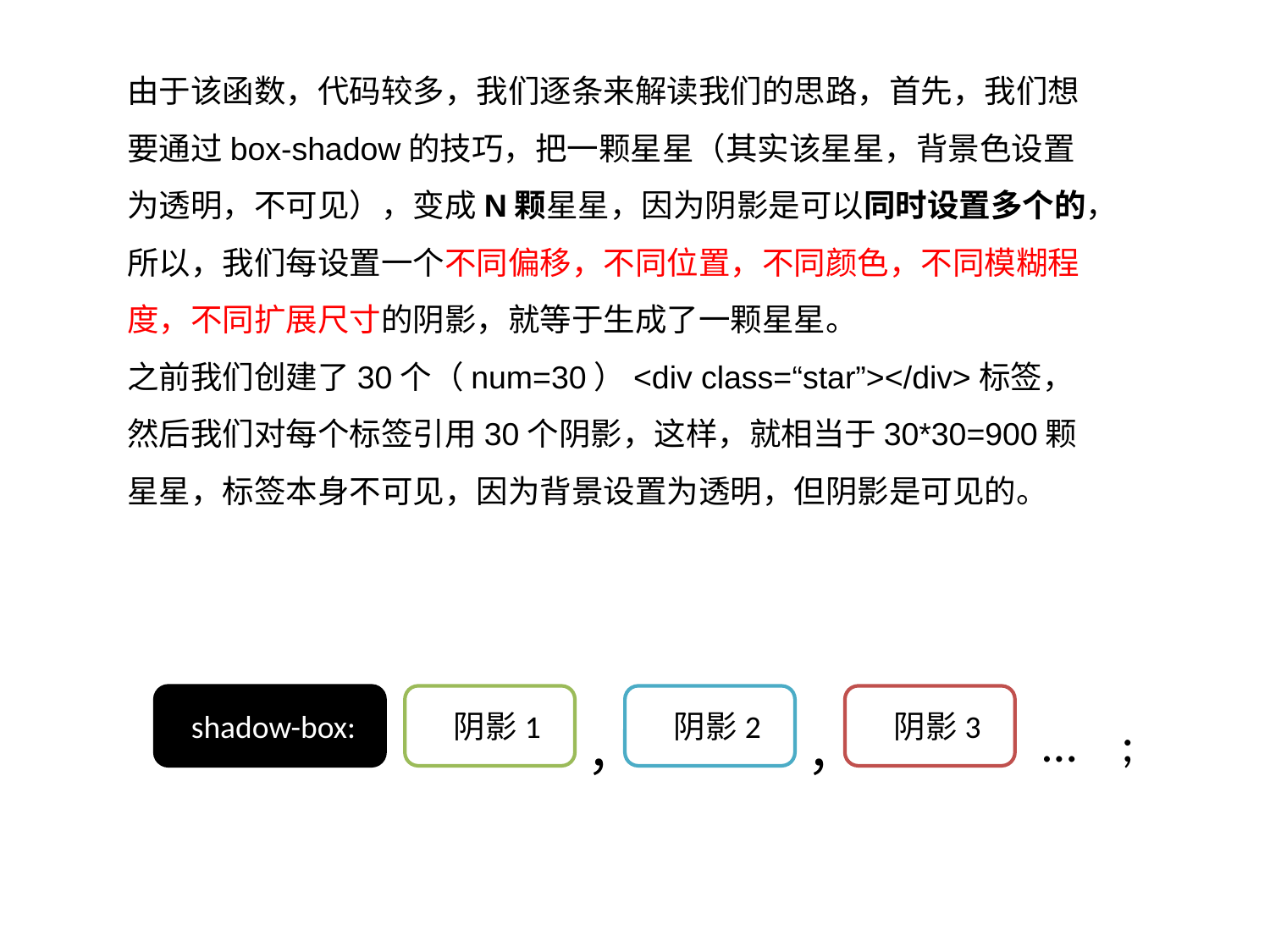

由于该函数，代码较多，我们逐条来解读我们的思路，首先，我们想要通过box-shadow的技巧，把一颗星星（其实该星星，背景色设置为透明，不可见），变成N颗星星，因为阴影是可以同时设置多个的，所以，我们每设置一个不同偏移，不同位置，不同颜色，不同模糊程度，不同扩展尺寸的阴影，就等于生成了一颗星星。
之前我们创建了30个（num=30）<div class=“star”></div>标签，然后我们对每个标签引用30个阴影，这样，就相当于30*30=900颗星星，标签本身不可见，因为背景设置为透明，但阴影是可见的。
 shadow-box:
 阴影1
 阴影2
 阴影3
…    ;
，
，